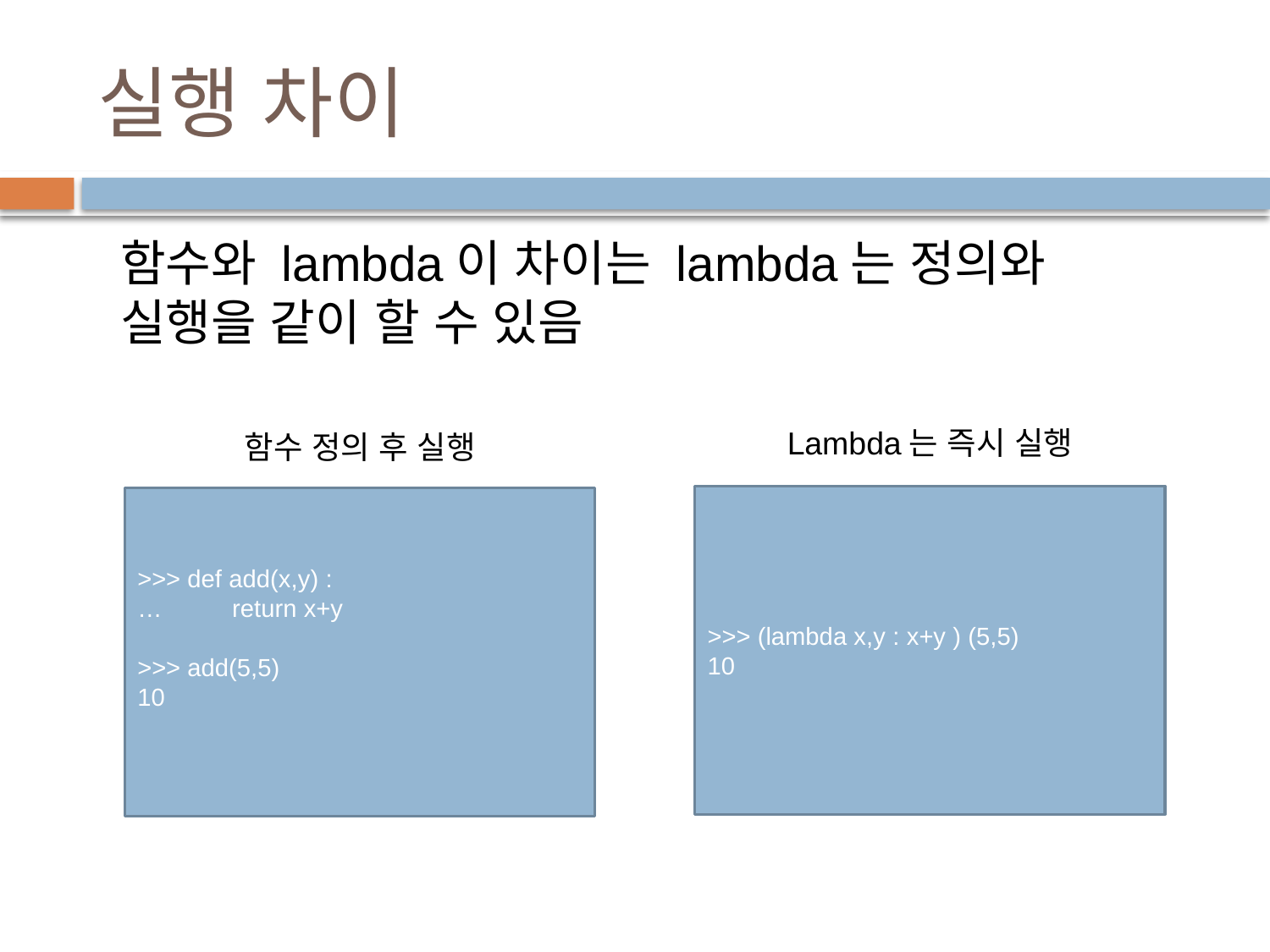

# 실행 차이
함수와 lambda이 차이는 lambda는 정의와 실행을 같이 할 수 있음
Lambda는 즉시 실행
함수 정의 후 실행
>>> (lambda x,y : x+y ) (5,5)
10
>>> def add(x,y) :
…          return x+y

>>> add(5,5)
10